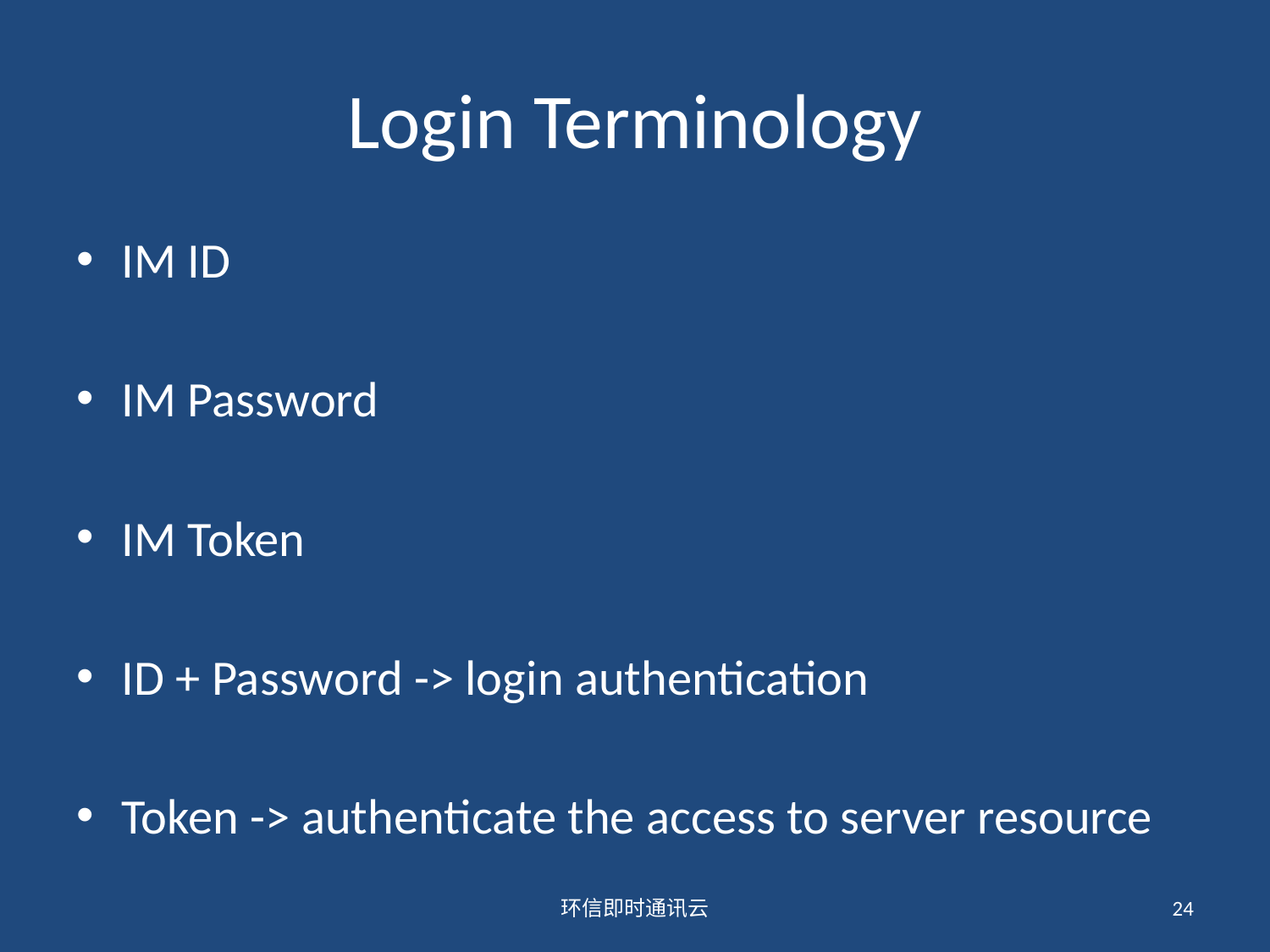

# Login Terminology
IM ID

IM Password

IM Token

ID + Password -> login authentication

Token -> authenticate the access to server resource
环信即时通讯云
24